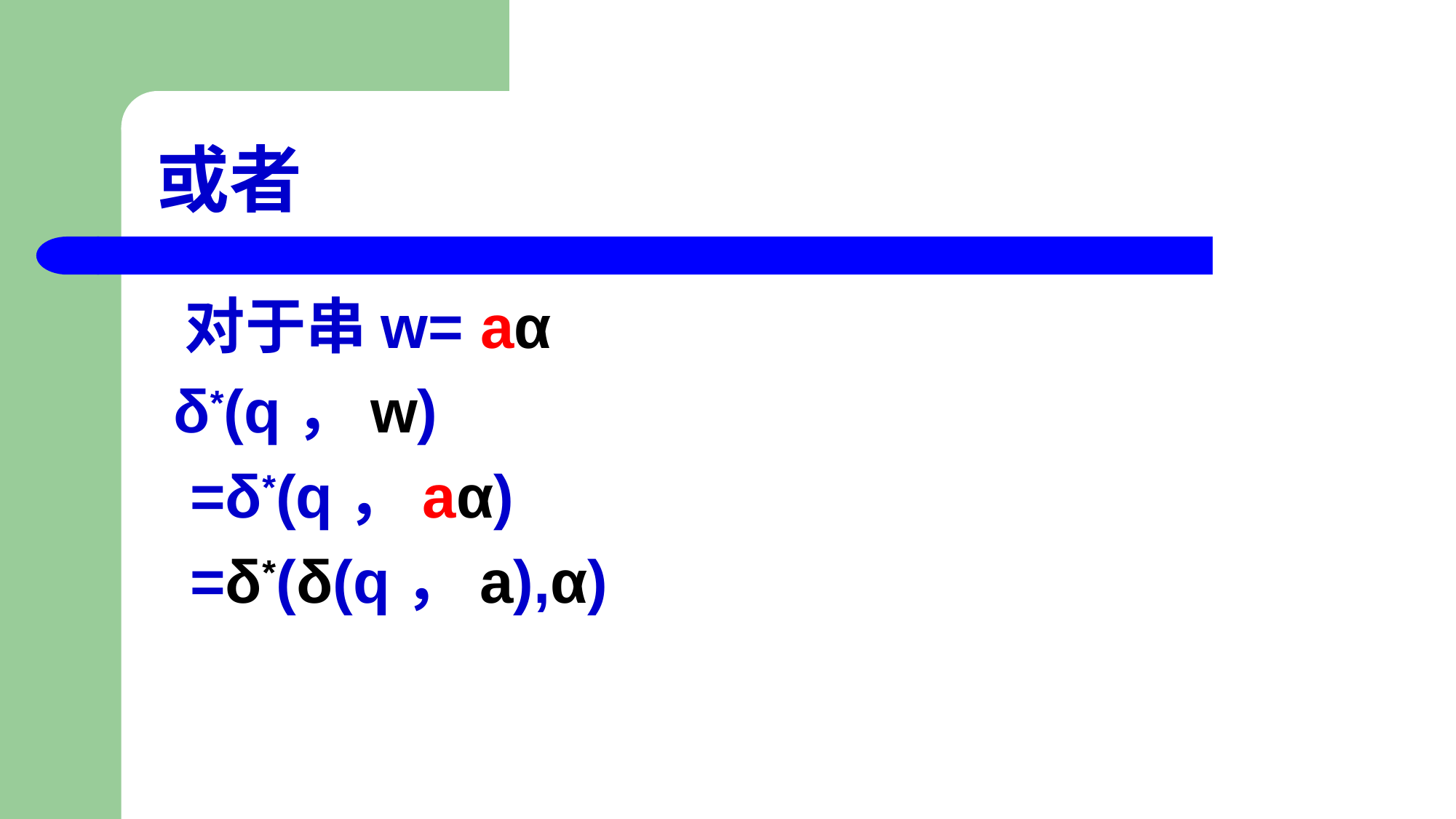

# 或者
 对于串w= aα
 δ*(q，w)
  =δ*(q，aα)
  =δ*(δ(q，a),α)